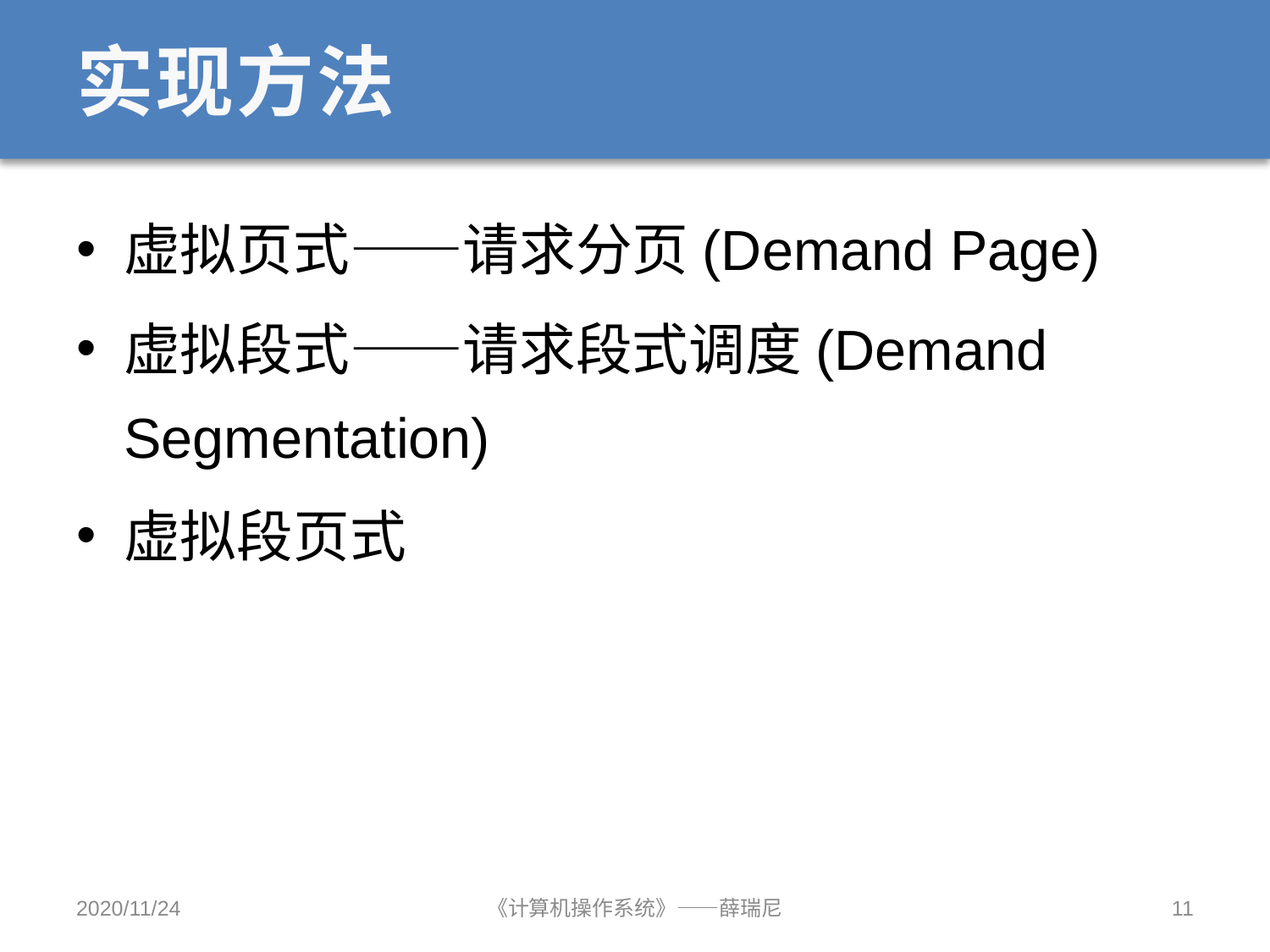

# 实现方法
虚拟页式——请求分页(Demand Page)
虚拟段式——请求段式调度(Demand Segmentation)
虚拟段页式
2020/11/24
《计算机操作系统》——薛瑞尼
11